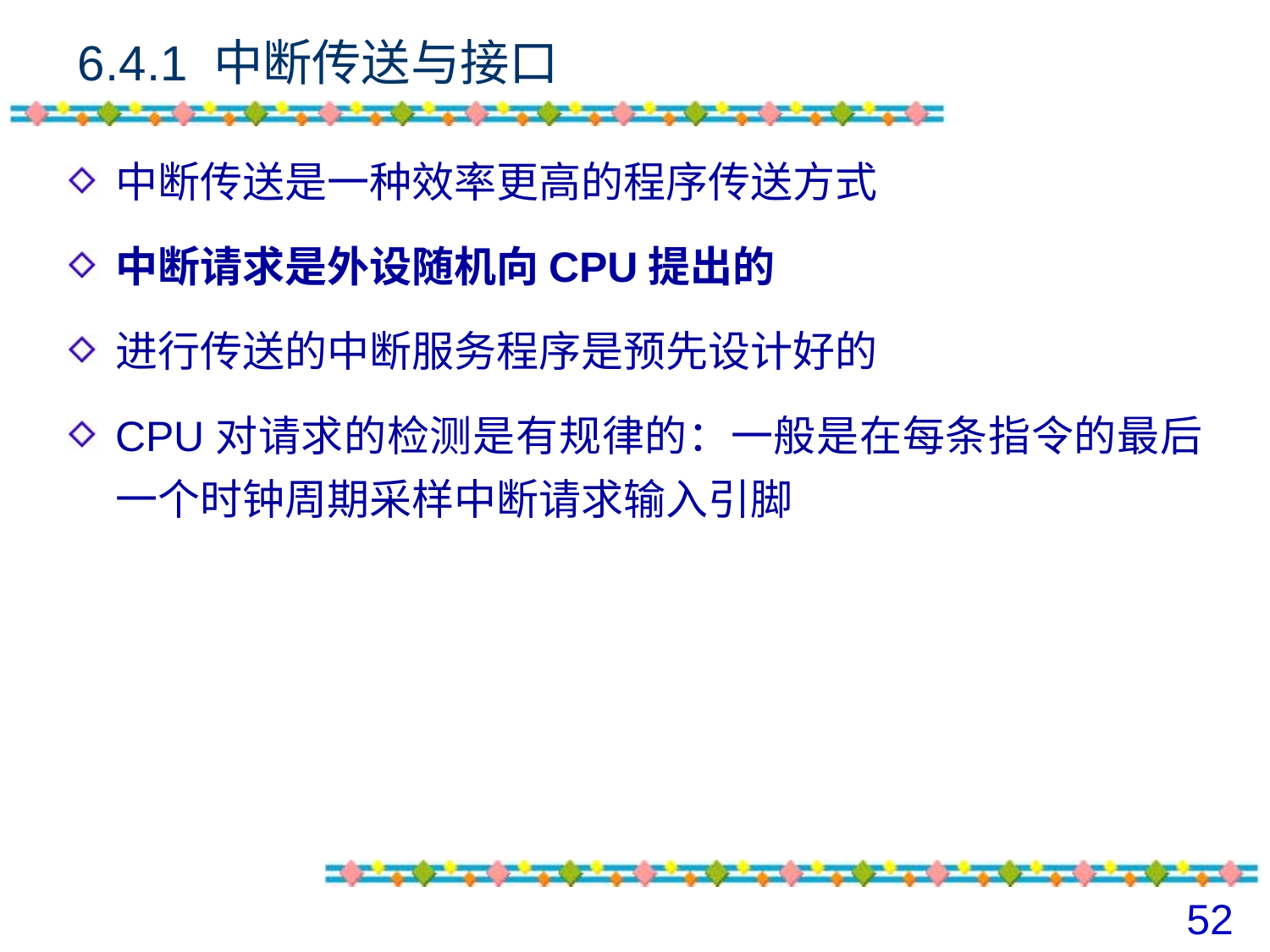

# 6.4.1 中断传送与接口
中断传送是一种效率更高的程序传送方式
中断请求是外设随机向CPU提出的
进行传送的中断服务程序是预先设计好的
CPU对请求的检测是有规律的：一般是在每条指令的最后一个时钟周期采样中断请求输入引脚